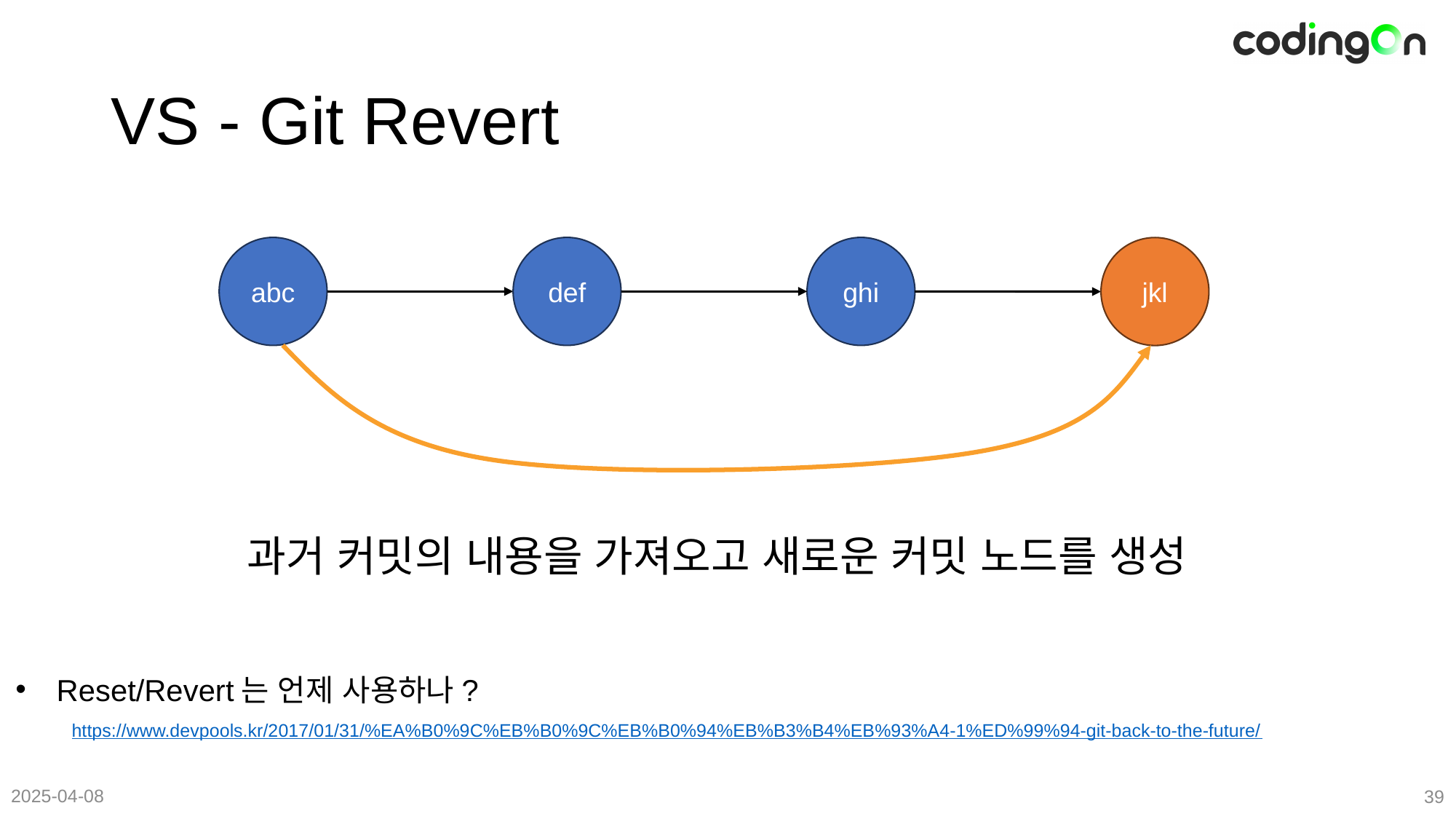

# VS - Git Revert
abc
def
ghi
jkl

과거 커밋의 내용을 가져오고 새로운 커밋 노드를 생성
Reset/Revert는 언제 사용하나?
https://www.devpools.kr/2017/01/31/%EA%B0%9C%EB%B0%9C%EB%B0%94%EB%B3%B4%EB%93%A4-1%ED%99%94-git-back-to-the-future/
2025-04-08
39